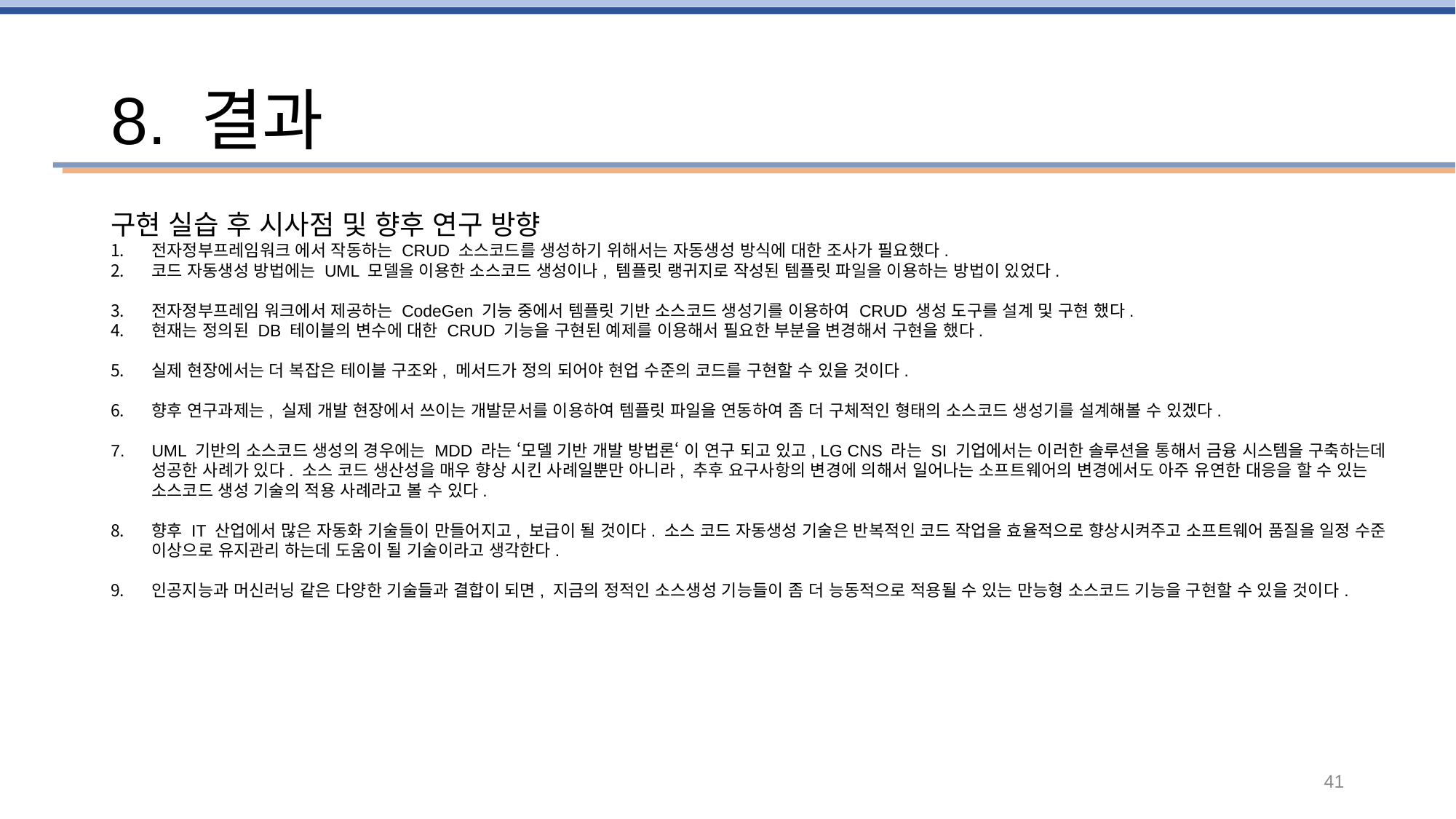

# 8. 결과
구현 실습 후 시사점 및 향후 연구 방향
전자정부프레임워크 에서 작동하는 CRUD 소스코드를 생성하기 위해서는 자동생성 방식에 대한 조사가 필요했다.
코드 자동생성 방법에는 UML 모델을 이용한 소스코드 생성이나, 템플릿 랭귀지로 작성된 템플릿 파일을 이용하는 방법이 있었다.

전자정부프레임 워크에서 제공하는 CodeGen 기능 중에서 템플릿 기반 소스코드 생성기를 이용하여 CRUD 생성 도구를 설계 및 구현 했다.
현재는 정의된 DB 테이블의 변수에 대한 CRUD 기능을 구현된 예제를 이용해서 필요한 부분을 변경해서 구현을 했다.

실제 현장에서는 더 복잡은 테이블 구조와, 메서드가 정의 되어야 현업 수준의 코드를 구현할 수 있을 것이다.

향후 연구과제는, 실제 개발 현장에서 쓰이는 개발문서를 이용하여 템플릿 파일을 연동하여 좀 더 구체적인 형태의 소스코드 생성기를 설계해볼 수 있겠다.

UML 기반의 소스코드 생성의 경우에는 MDD 라는 ‘모델 기반 개발 방법론‘ 이 연구 되고 있고, LG CNS 라는 SI 기업에서는 이러한 솔루션을 통해서 금융 시스템을 구축하는데 성공한 사례가 있다. 소스 코드 생산성을 매우 향상 시킨 사례일뿐만 아니라, 추후 요구사항의 변경에 의해서 일어나는 소프트웨어의 변경에서도 아주 유연한 대응을 할 수 있는 소스코드 생성 기술의 적용 사례라고 볼 수 있다.

향후 IT 산업에서 많은 자동화 기술들이 만들어지고, 보급이 될 것이다. 소스 코드 자동생성 기술은 반복적인 코드 작업을 효율적으로 향상시켜주고 소프트웨어 품질을 일정 수준 이상으로 유지관리 하는데 도움이 될 기술이라고 생각한다.

인공지능과 머신러닝 같은 다양한 기술들과 결합이 되면, 지금의 정적인 소스생성 기능들이 좀 더 능동적으로 적용될 수 있는 만능형 소스코드 기능을 구현할 수 있을 것이다.
41